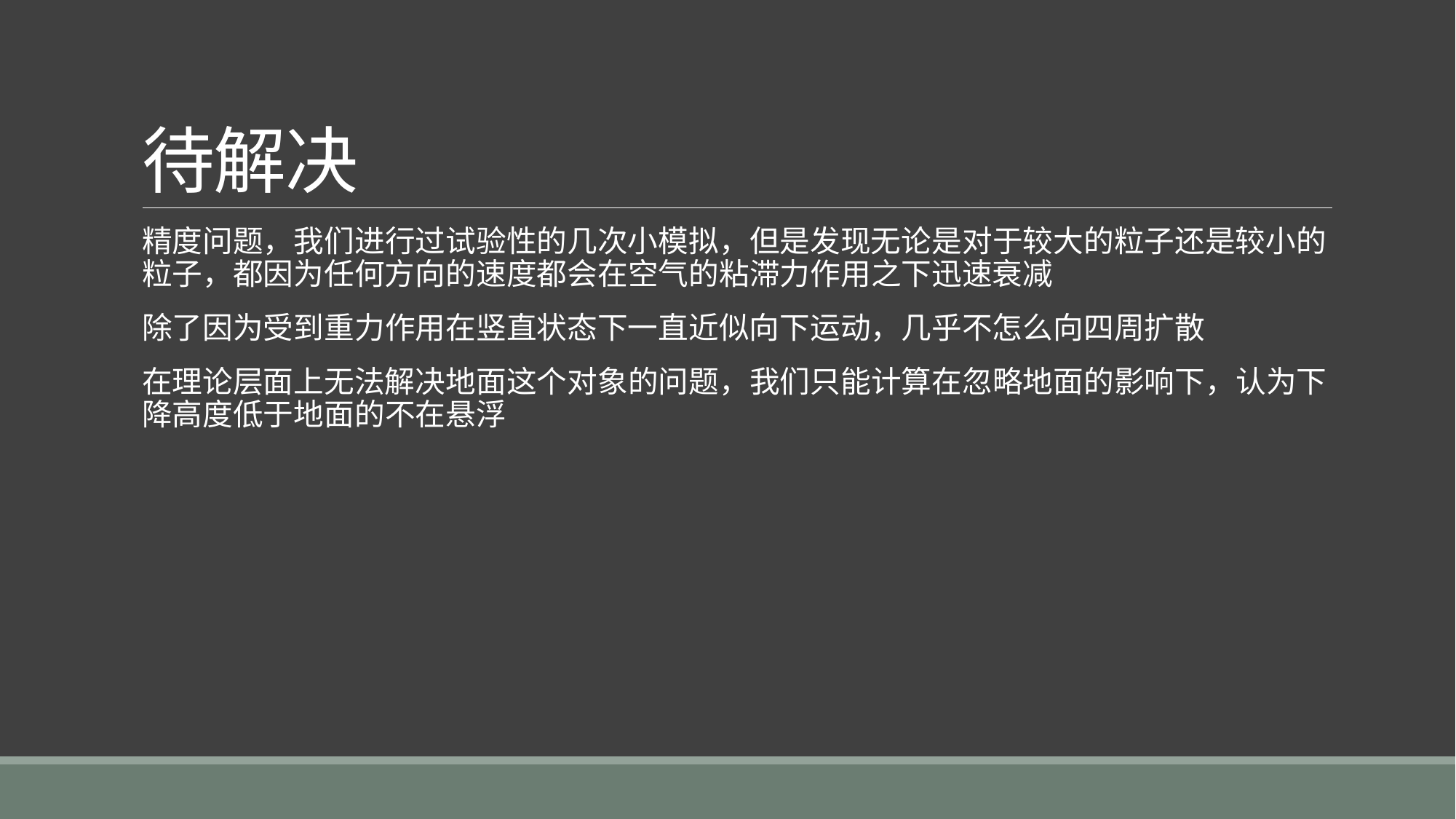

# 待解决
精度问题，我们进行过试验性的几次小模拟，但是发现无论是对于较大的粒子还是较小的粒子，都因为任何方向的速度都会在空气的粘滞力作用之下迅速衰减
除了因为受到重力作用在竖直状态下一直近似向下运动，几乎不怎么向四周扩散
在理论层面上无法解决地面这个对象的问题，我们只能计算在忽略地面的影响下，认为下降高度低于地面的不在悬浮